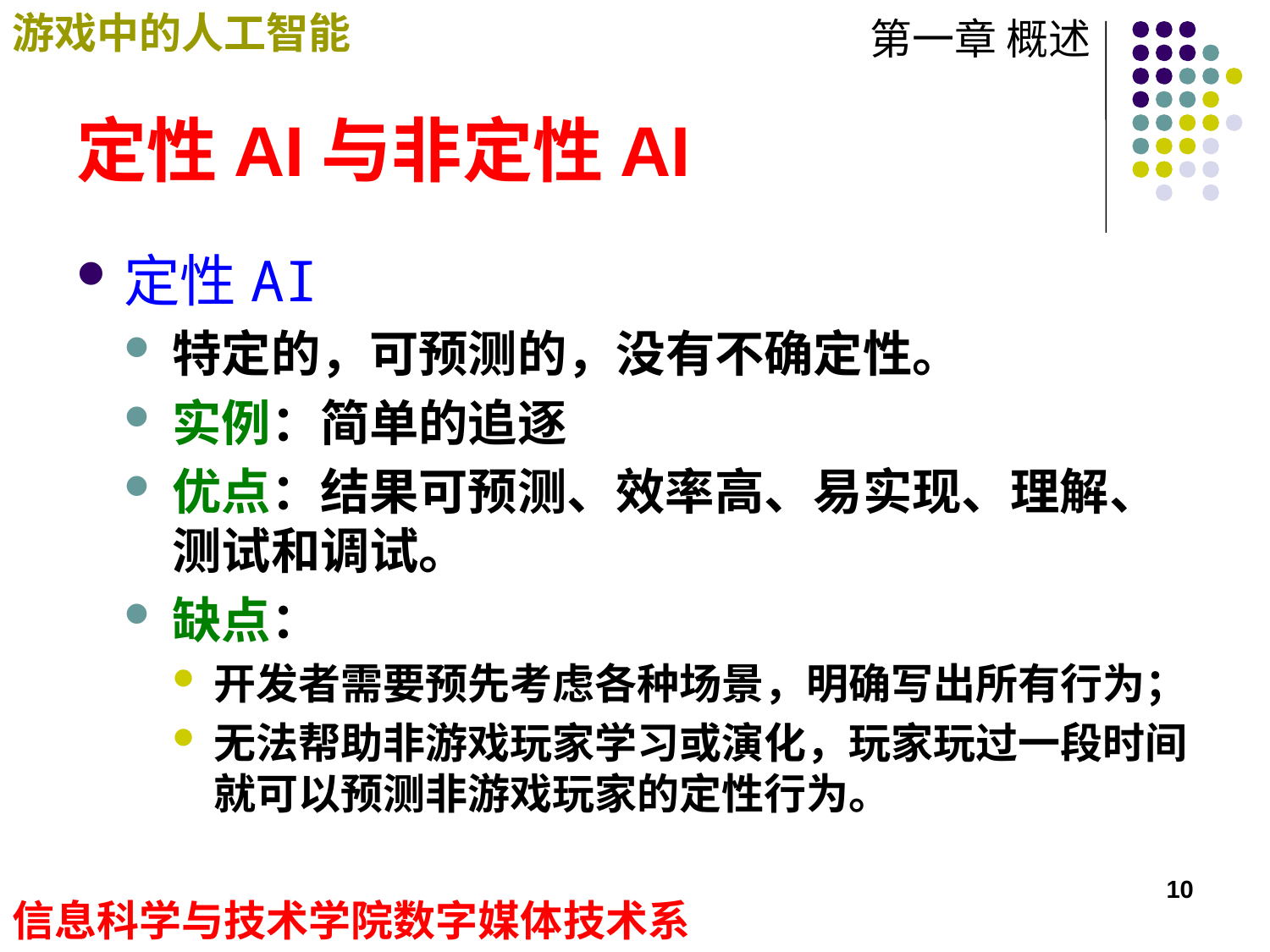

# 定性AI与非定性AI
定性AI
特定的，可预测的，没有不确定性。
实例：简单的追逐
优点：结果可预测、效率高、易实现、理解、测试和调试。
缺点：
开发者需要预先考虑各种场景，明确写出所有行为；
无法帮助非游戏玩家学习或演化，玩家玩过一段时间就可以预测非游戏玩家的定性行为。
10